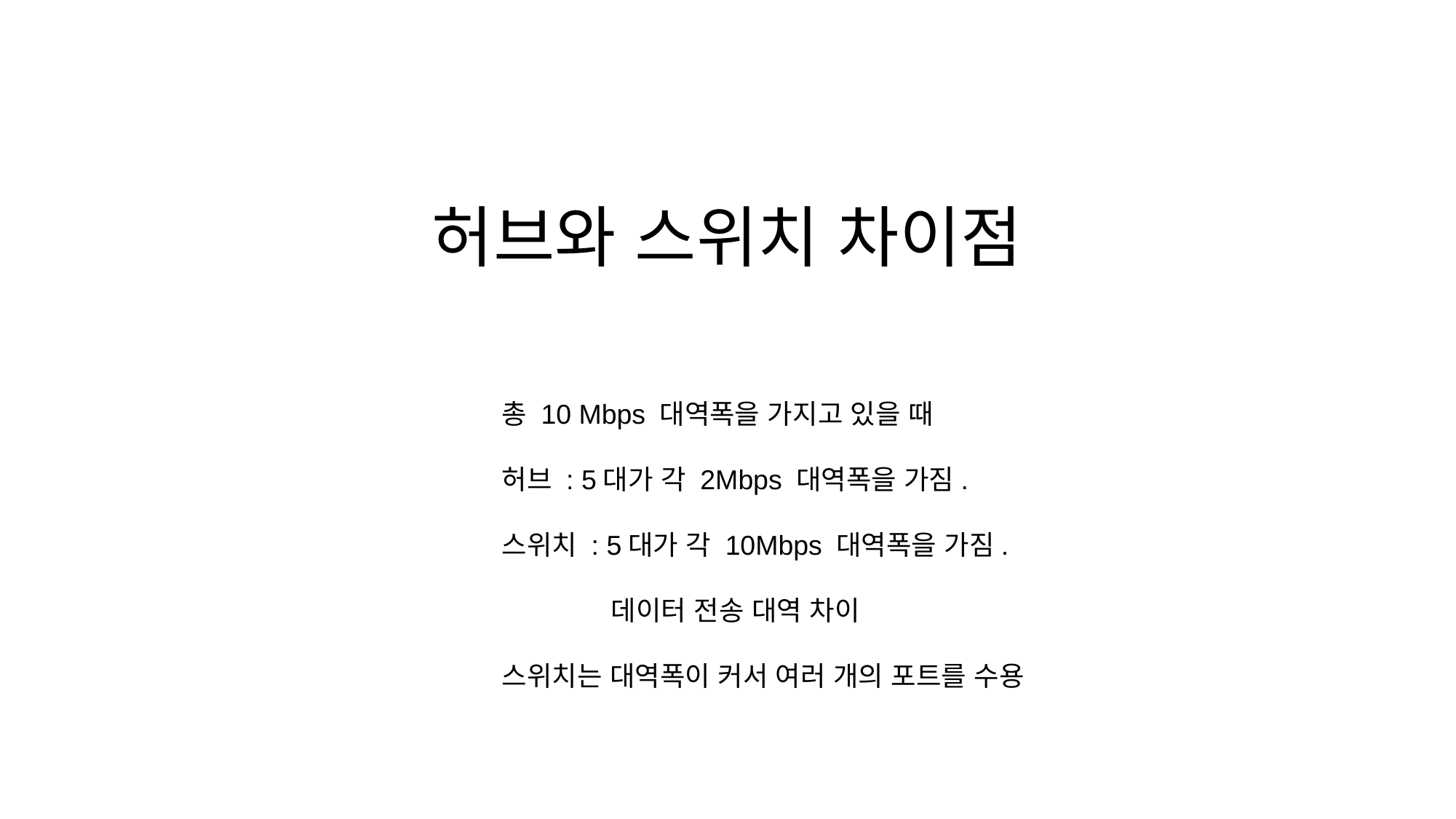

허브와 스위치 차이점
총 10 Mbps 대역폭을 가지고 있을 때

허브 : 5대가 각 2Mbps 대역폭을 가짐.

스위치 : 5대가 각 10Mbps 대역폭을 가짐.

	데이터 전송 대역 차이

스위치는 대역폭이 커서 여러 개의 포트를 수용